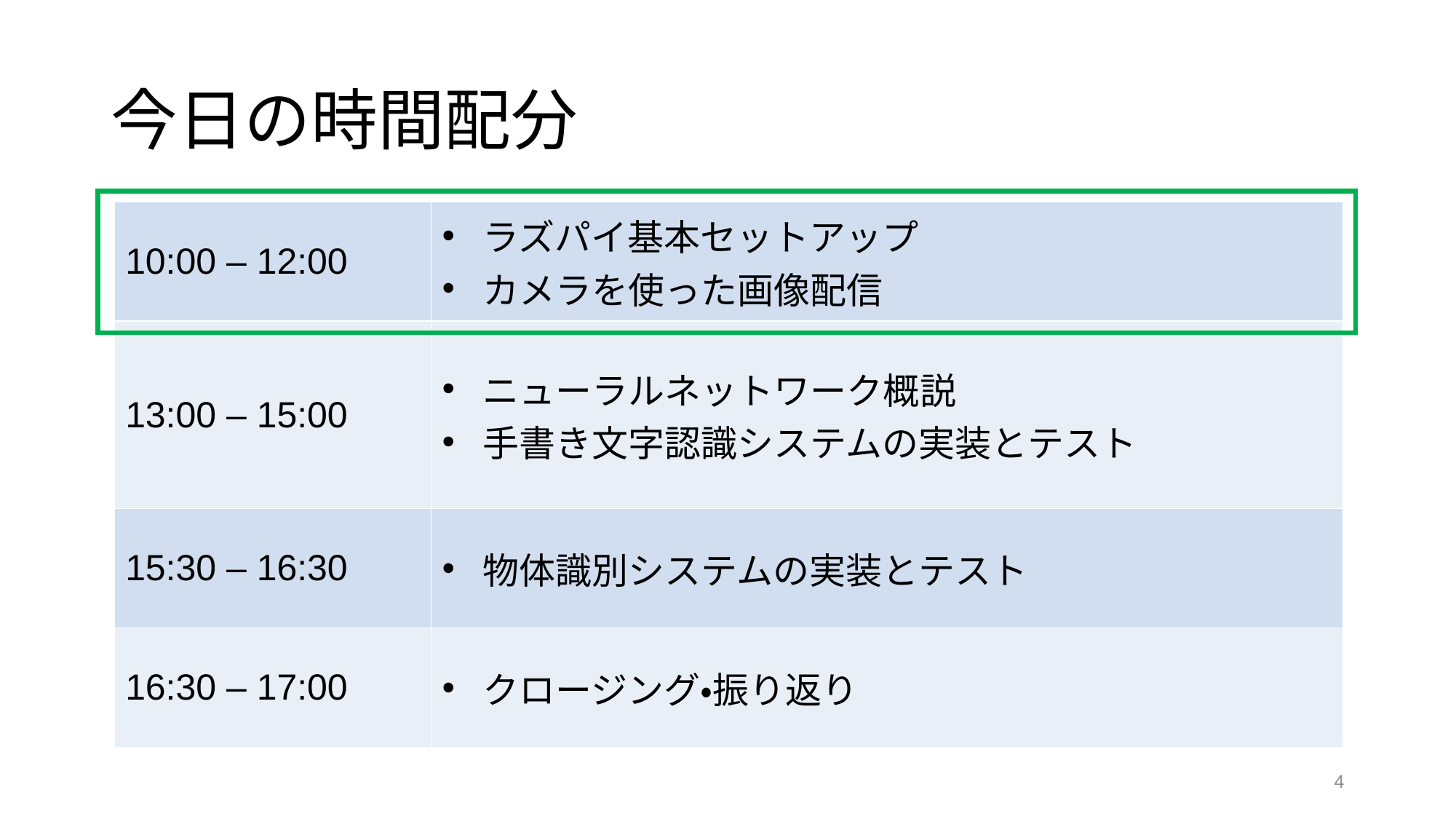

# 今日の時間配分

| 10:00 – 12:00 | ラズパイ基本セットアップ カメラを使った画像配信 |
| --- | --- |
| 13:00 – 15:00 | ニューラルネットワーク概説 手書き文字認識システムの実装とテスト |
| 15:30 – 16:30 | 物体識別システムの実装とテスト |
| 16:30 – 17:00 | クロージング・振り返り |
4